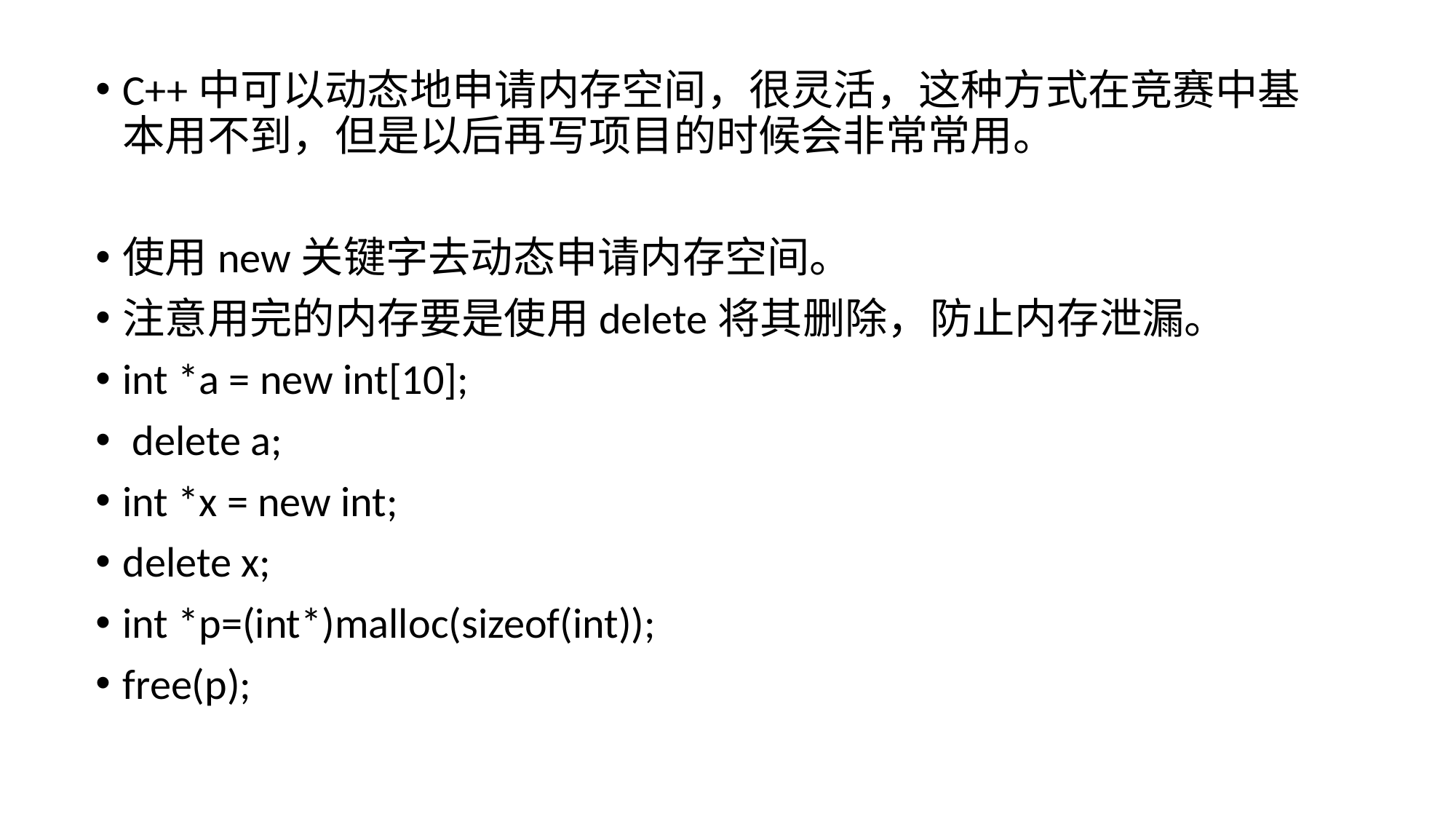

C++中可以动态地申请内存空间，很灵活，这种方式在竞赛中基本用不到，但是以后再写项目的时候会非常常用。

使用new关键字去动态申请内存空间。
注意用完的内存要是使用delete将其删除，防止内存泄漏。
int *a = new int[10];
 delete a;
int *x = new int;
delete x;
int *p=(int*)malloc(sizeof(int));
free(p);